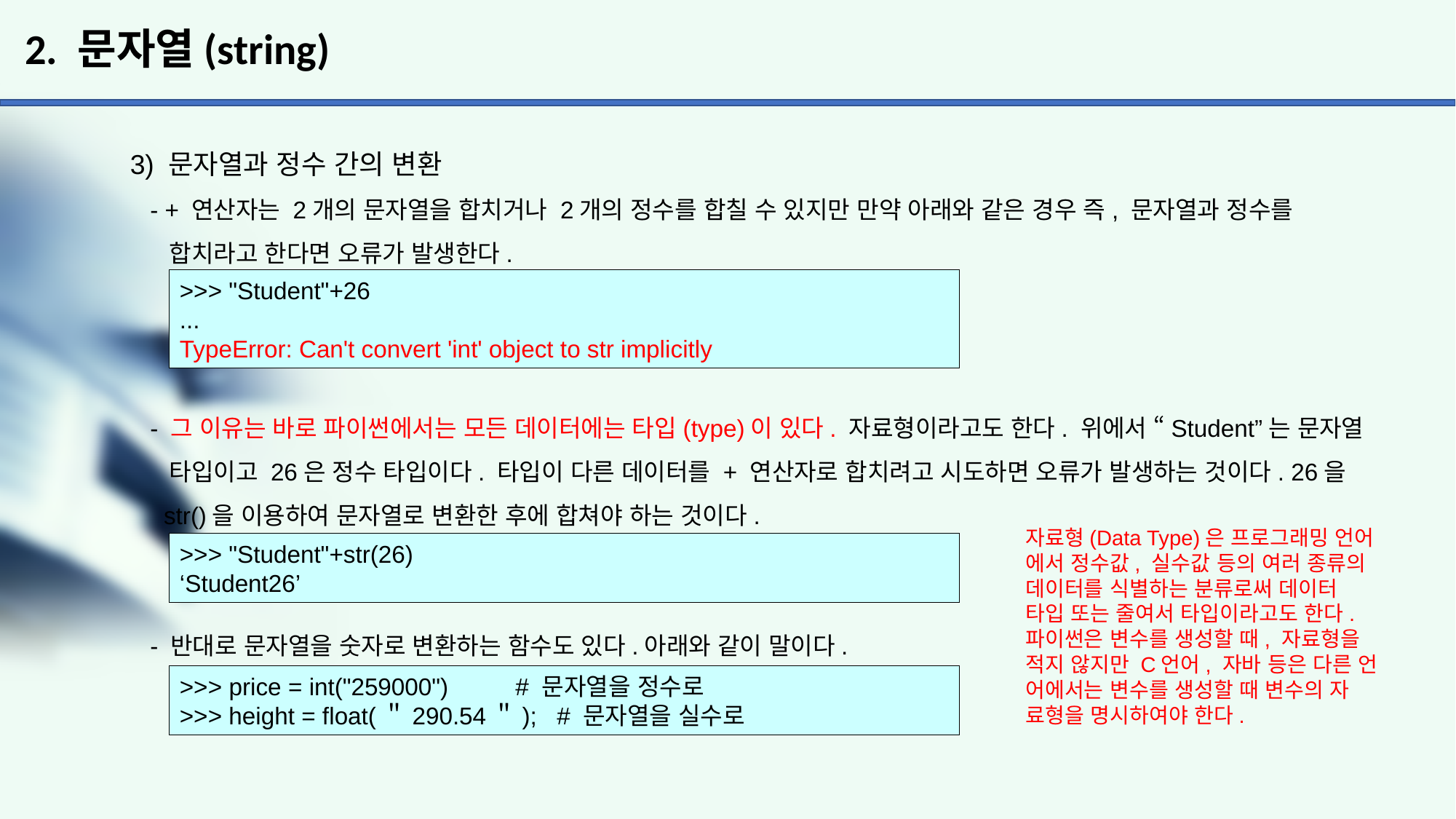

# 2. 문자열(string)
3) 문자열과 정수 간의 변환
   - + 연산자는 2개의 문자열을 합치거나 2개의 정수를 합칠 수 있지만 만약 아래와 같은 경우 즉, 문자열과 정수를
     합치라고 한다면 오류가 발생한다.

   - 그 이유는 바로 파이썬에서는 모든 데이터에는 타입(type)이 있다. 자료형이라고도 한다. 위에서 “Student”는 문자열
     타입이고 26은 정수 타입이다. 타입이 다른 데이터를 + 연산자로 합치려고 시도하면 오류가 발생하는 것이다. 26을
     str()을 이용하여 문자열로 변환한 후에 합쳐야 하는 것이다.

   - 반대로 문자열을 숫자로 변환하는 함수도 있다.아래와 같이 말이다.
>>> "Student"+26
...
TypeError: Can't convert 'int' object to str implicitly
자료형(Data Type)은 프로그래밍 언어
에서 정수값, 실수값 등의 여러 종류의
데이터를 식별하는 분류로써 데이터
타입 또는 줄여서 타입이라고도 한다.
파이썬은 변수를 생성할 때, 자료형을
적지 않지만 C언어, 자바 등은 다른 언
어에서는 변수를 생성할 때 변수의 자
료형을 명시하여야 한다.
>>> "Student"+str(26)
‘Student26’
>>> price = int("259000")          # 문자열을 정수로
>>> height = float(＂290.54＂);   # 문자열을 실수로